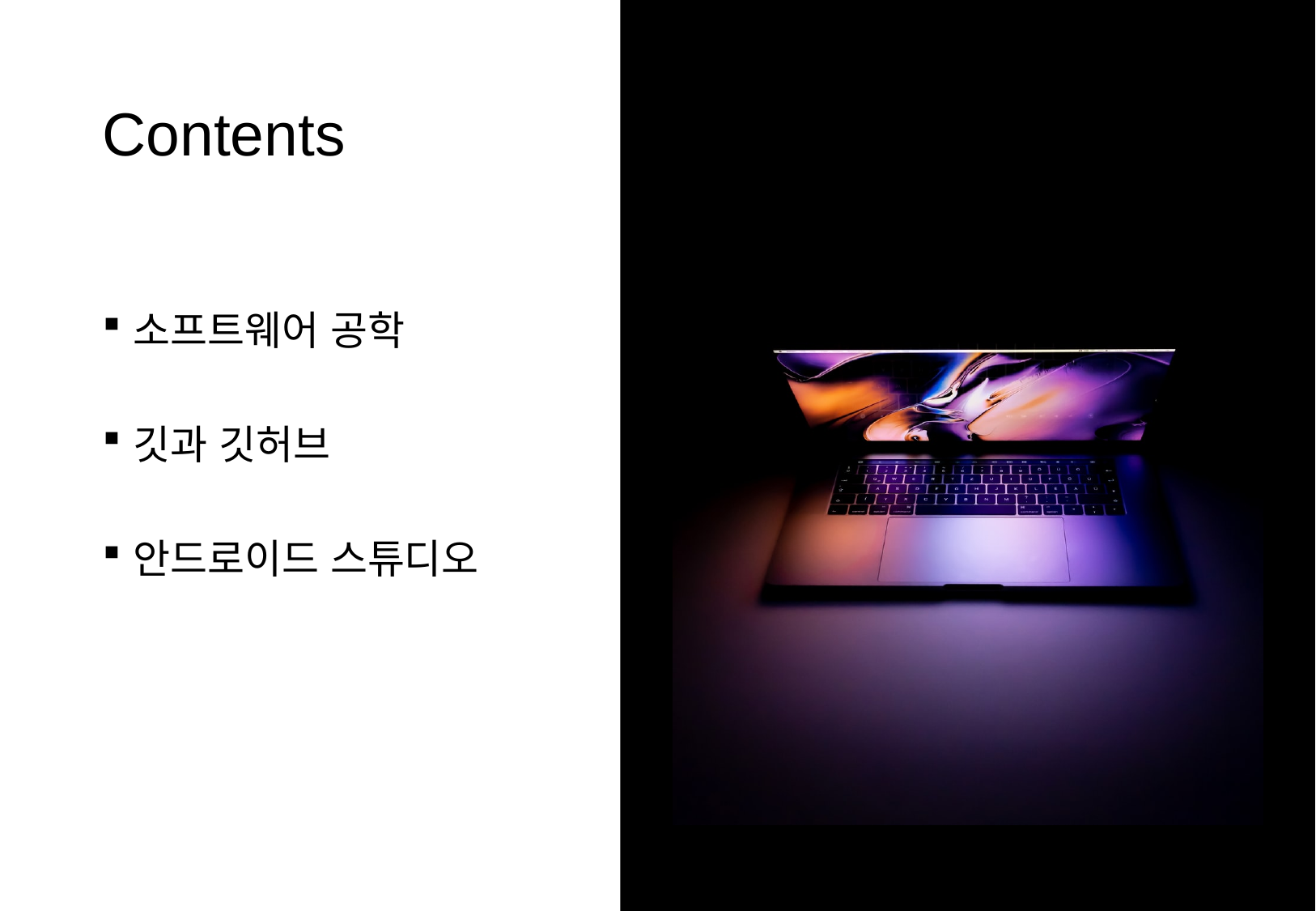

# Contents
소프트웨어 공학
깃과 깃허브
안드로이드 스튜디오